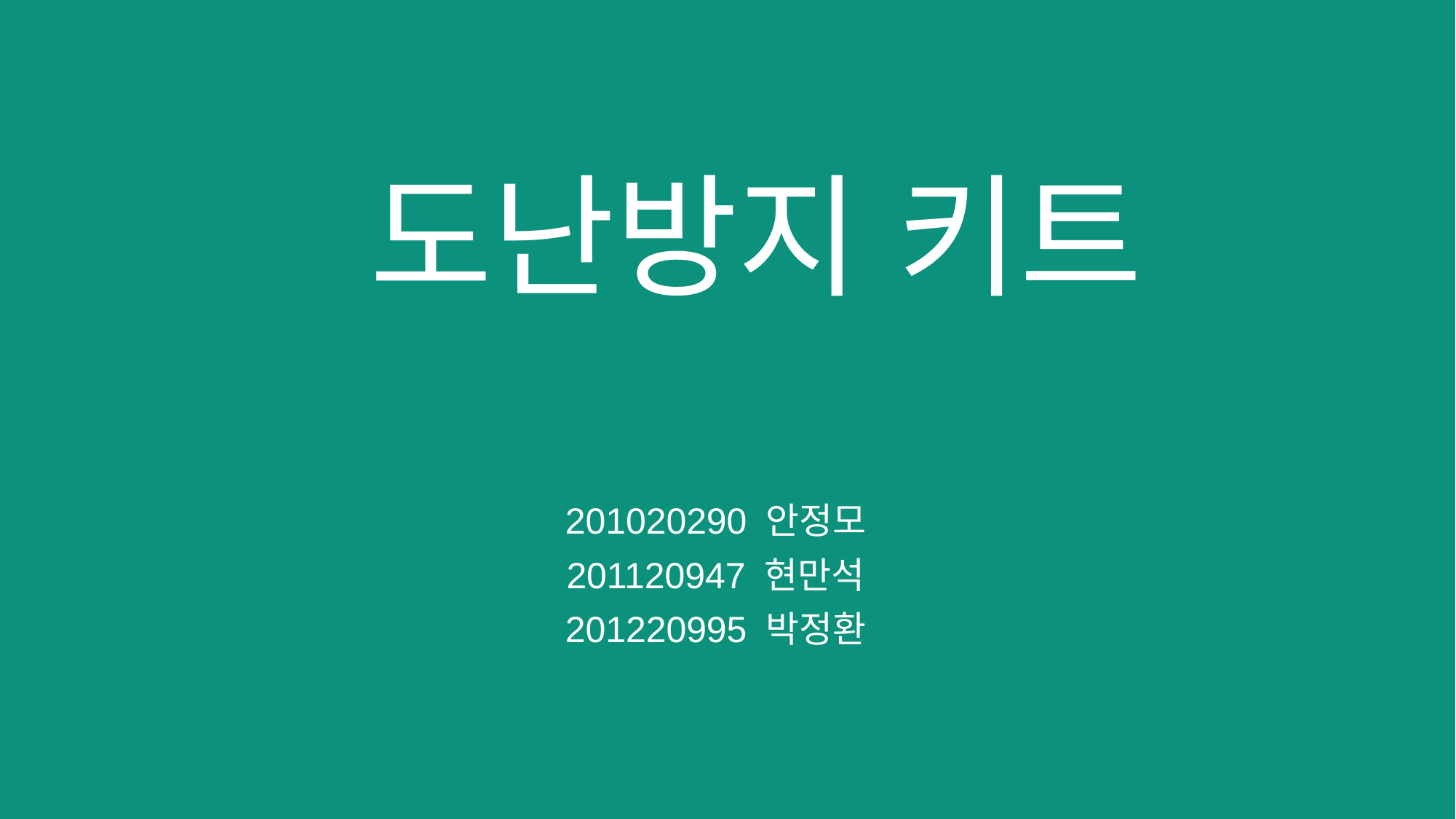

# 도난방지 키트
201020290 안정모
201120947 현만석
201220995 박정환